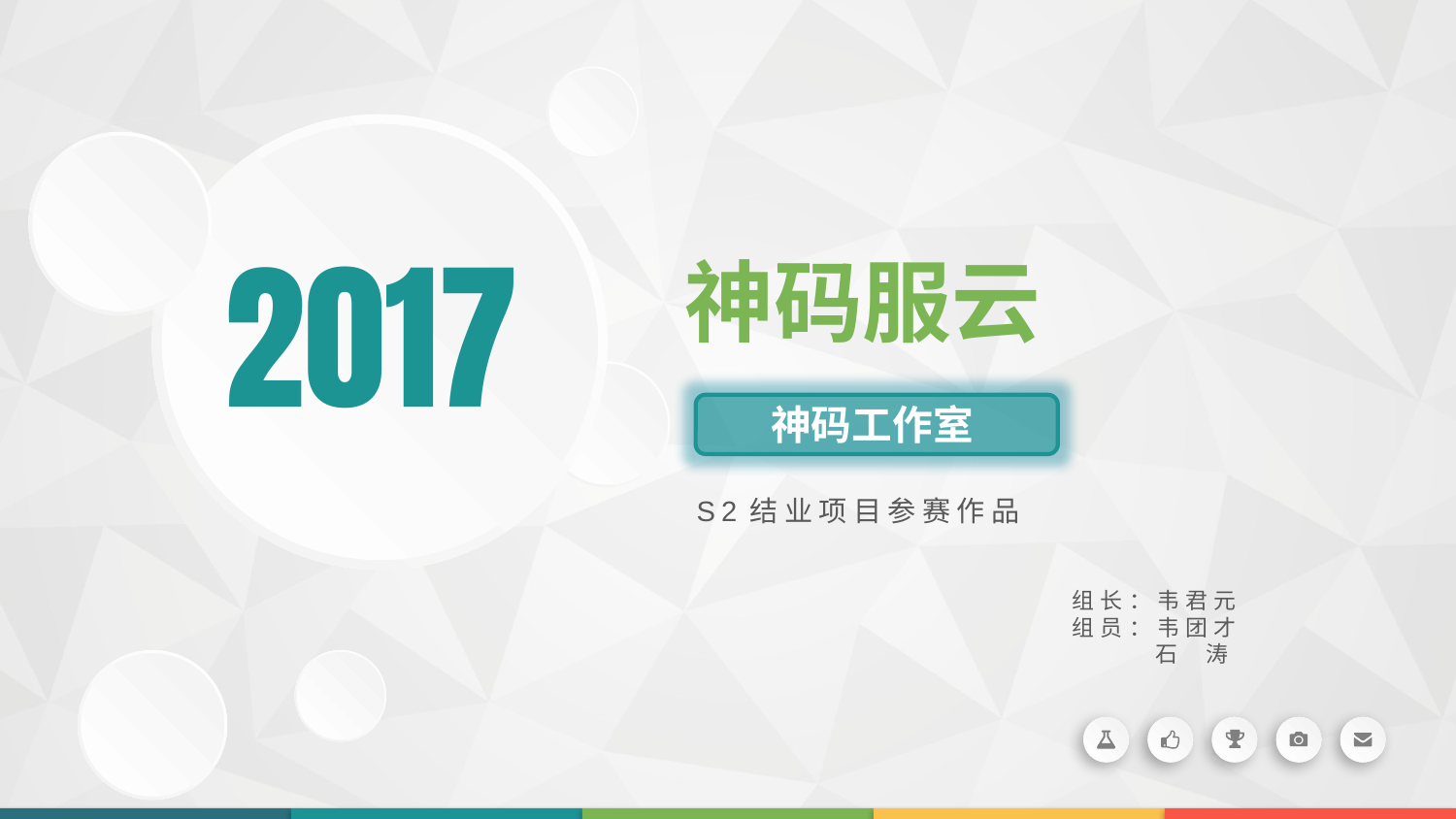

2017
神码服云

神码工作室
S2结业项目参赛作品
组长：韦君元
组员：韦团才
       石  涛